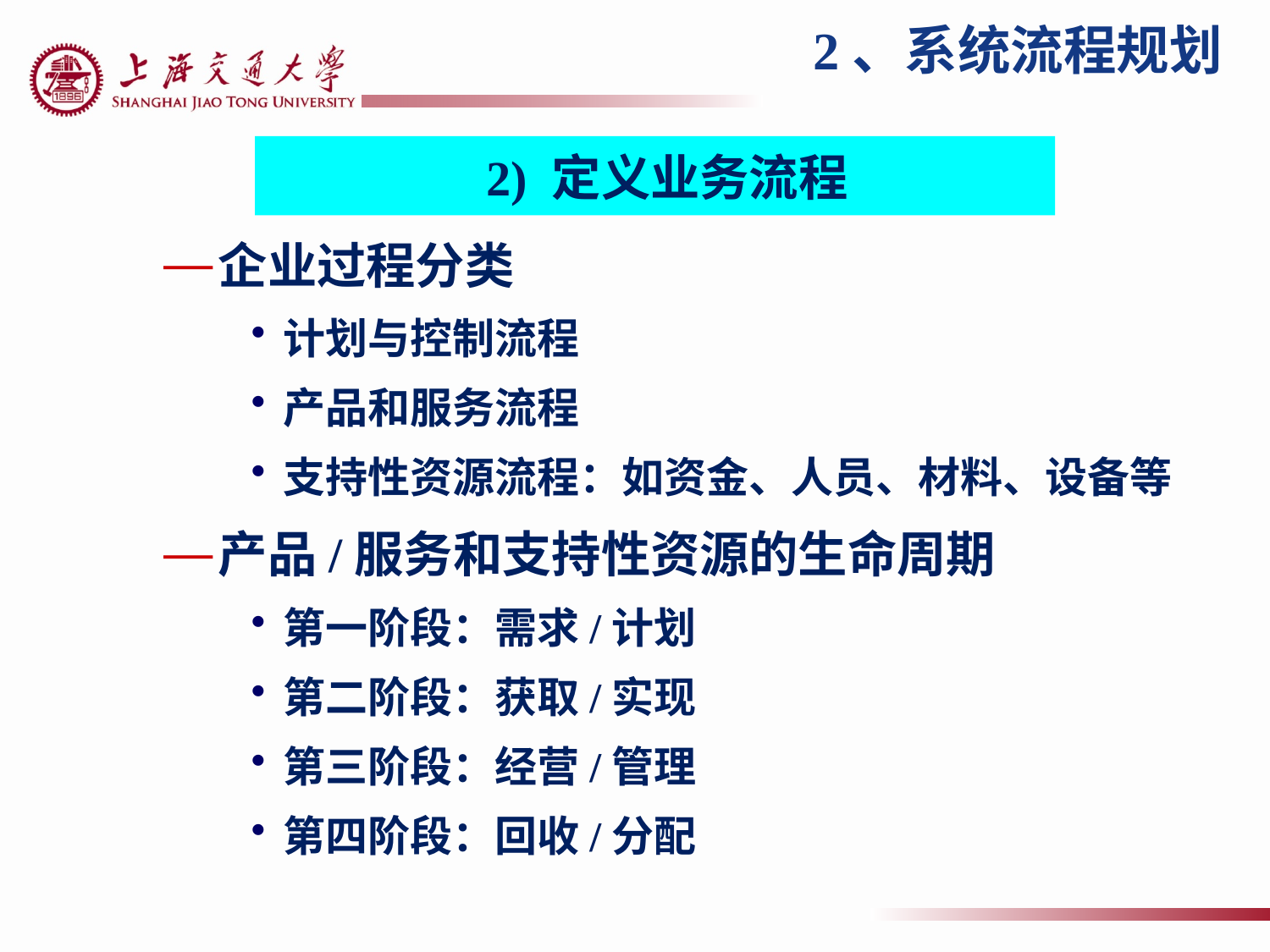

2、系统流程规划
  2) 定义业务流程
企业过程分类
计划与控制流程
产品和服务流程
支持性资源流程：如资金、人员、材料、设备等
产品/服务和支持性资源的生命周期
第一阶段：需求/计划
第二阶段：获取/实现
第三阶段：经营/管理
第四阶段：回收/分配
90